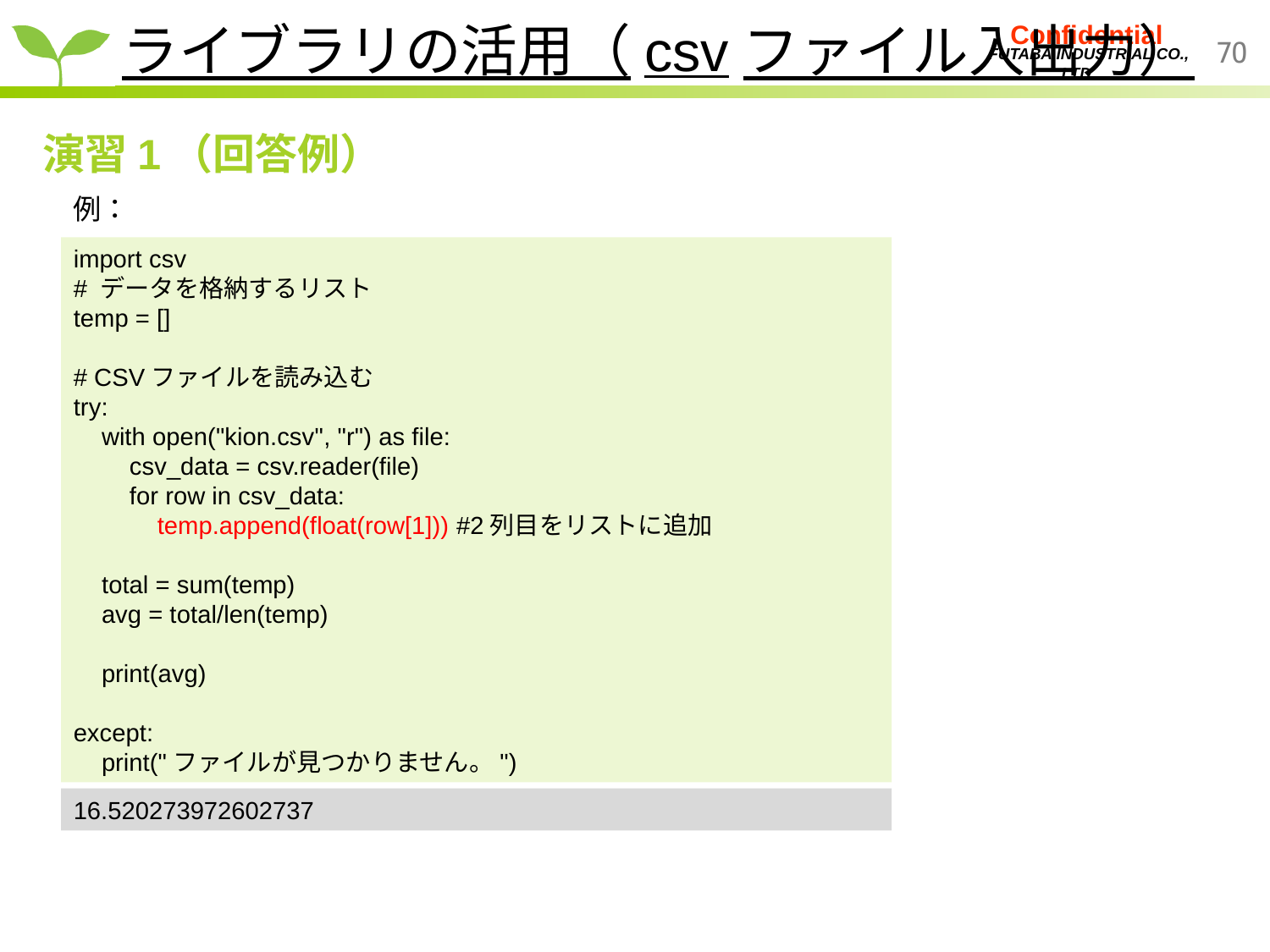

ライブラリの活用（csvファイル入出力）
演習1（回答例）
例：
import csv
# データを格納するリスト
temp = []

# CSVファイルを読み込む
try:
    with open("kion.csv", "r") as file:
        csv_data = csv.reader(file)
        for row in csv_data:
            temp.append(float(row[1])) #2列目をリストに追加

    total = sum(temp)
    avg = total/len(temp)

    print(avg)

except:
    print("ファイルが見つかりません。")
16.520273972602737